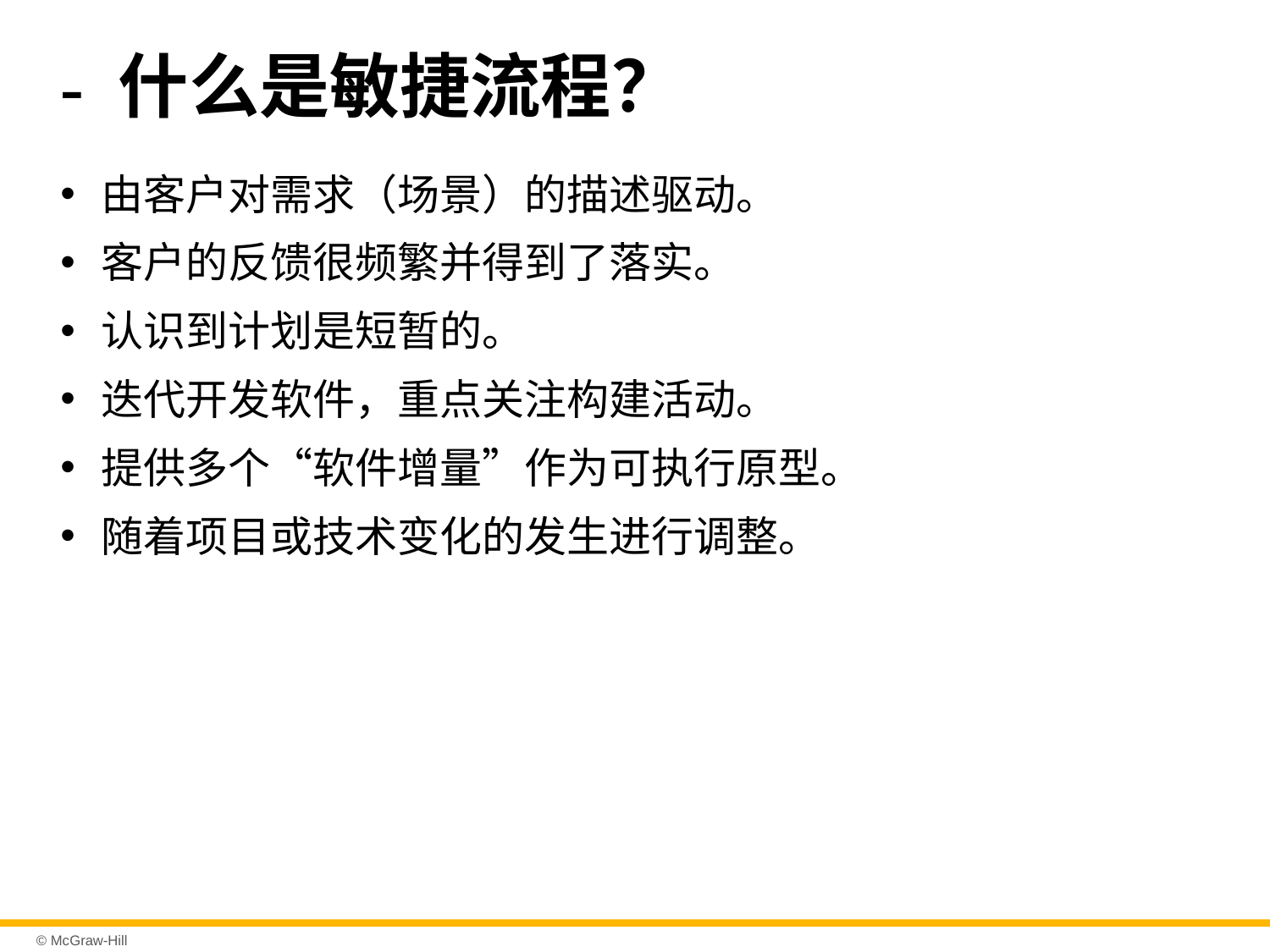

# - 什么是敏捷流程？
由客户对需求（场景）的描述驱动。
客户的反馈很频繁并得到了落实。
认识到计划是短暂的。
迭代开发软件，重点关注构建活动。
提供多个“软件增量”作为可执行原型。
随着项目或技术变化的发生进行调整。
4